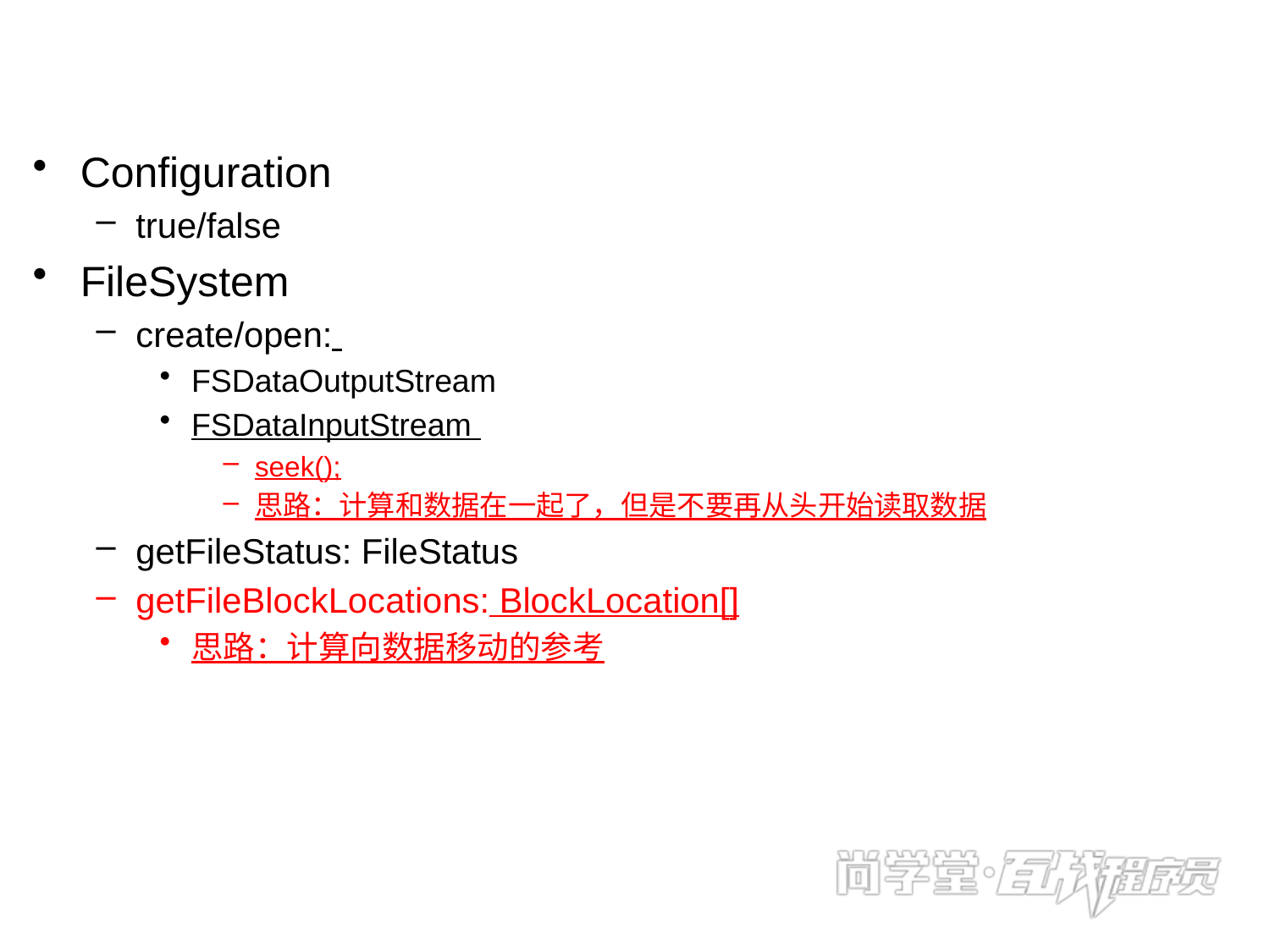

Configuration
true/false
FileSystem
create/open:
FSDataOutputStream
FSDataInputStream
seek();
思路：计算和数据在一起了，但是不要再从头开始读取数据
getFileStatus: FileStatus
getFileBlockLocations: BlockLocation[]
思路：计算向数据移动的参考